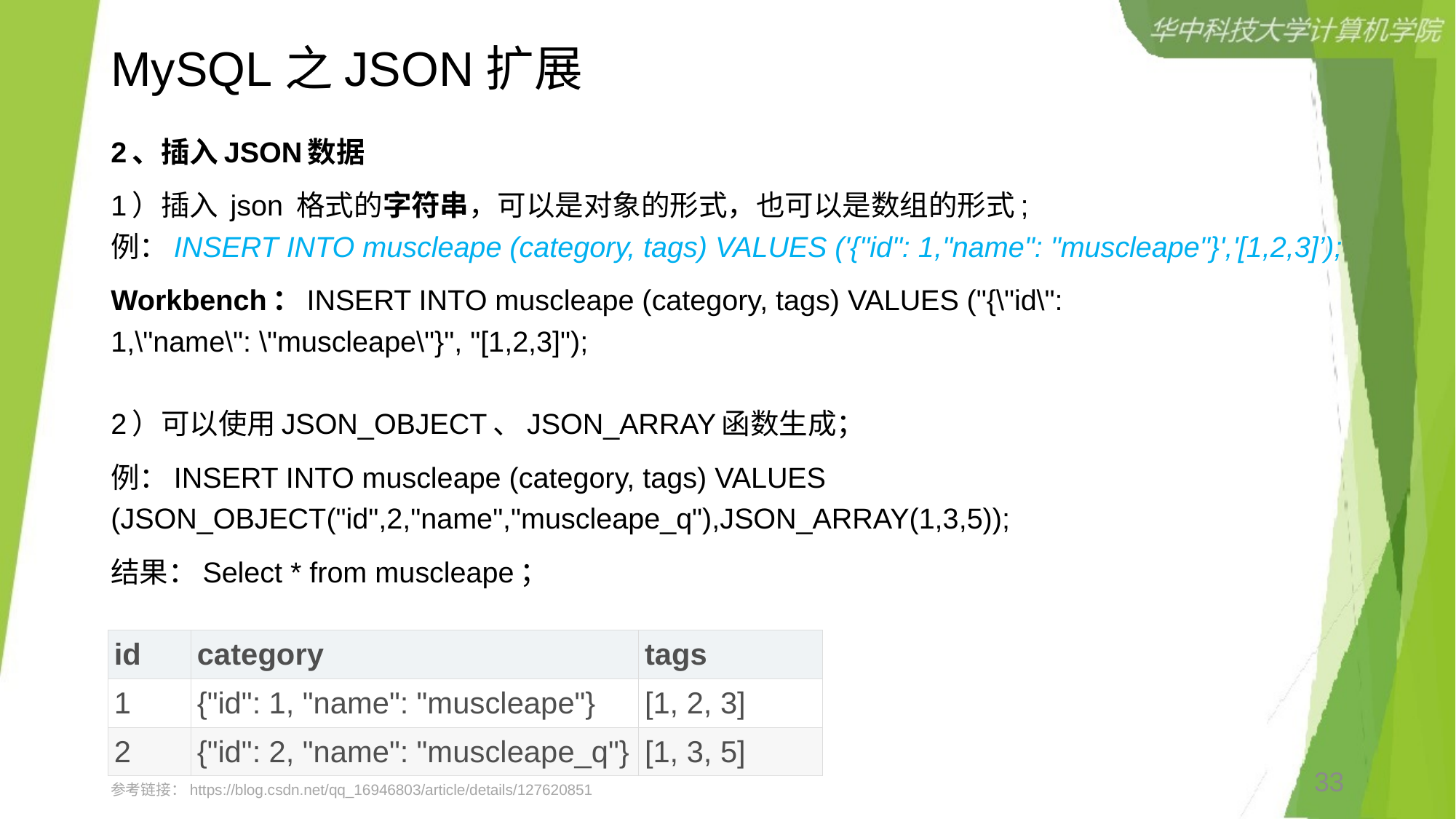

# MySQL之JSON扩展
2、插入JSON数据
1）插入 json 格式的字符串，可以是对象的形式，也可以是数组的形式;
例：INSERT INTO muscleape (category, tags) VALUES ('{"id": 1,"name": "muscleape"}','[1,2,3]’);
Workbench：INSERT INTO muscleape (category, tags) VALUES ("{\"id\": 1,\"name\": \"muscleape\"}", "[1,2,3]");

2）可以使用JSON_OBJECT、JSON_ARRAY函数生成；
例：INSERT INTO muscleape (category, tags) VALUES (JSON_OBJECT("id",2,"name","muscleape_q"),JSON_ARRAY(1,3,5));
结果：Select * from muscleape；
| id | category | tags |
| --- | --- | --- |
| 1 | {"id": 1, "name": "muscleape"} | [1, 2, 3] |
| 2 | {"id": 2, "name": "muscleape\_q"} | [1, 3, 5] |
33
参考链接：https://blog.csdn.net/qq_16946803/article/details/127620851